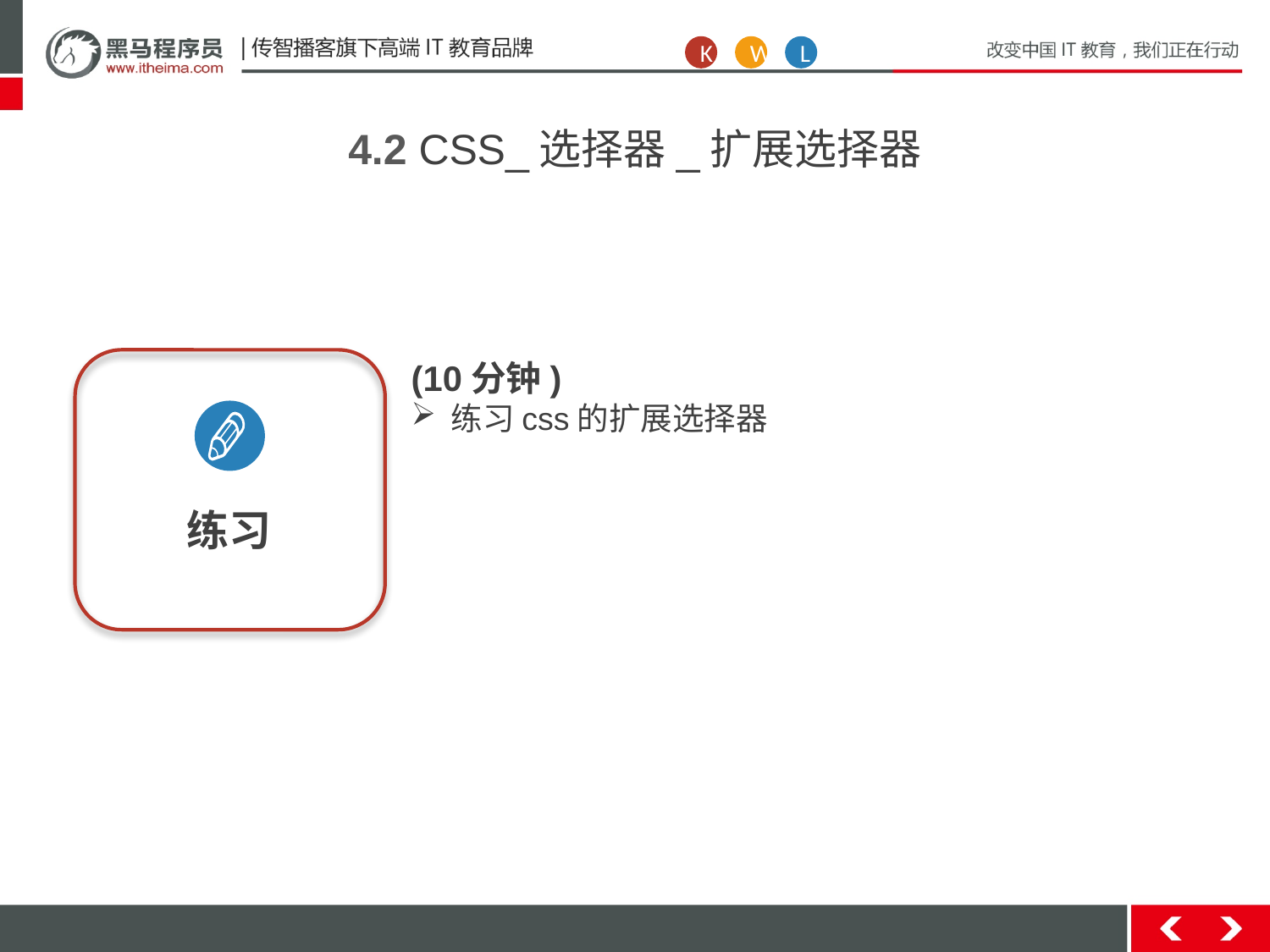

K
W
L
4.2 CSS_选择器_扩展选择器

练习
(10分钟)
练习css的扩展选择器